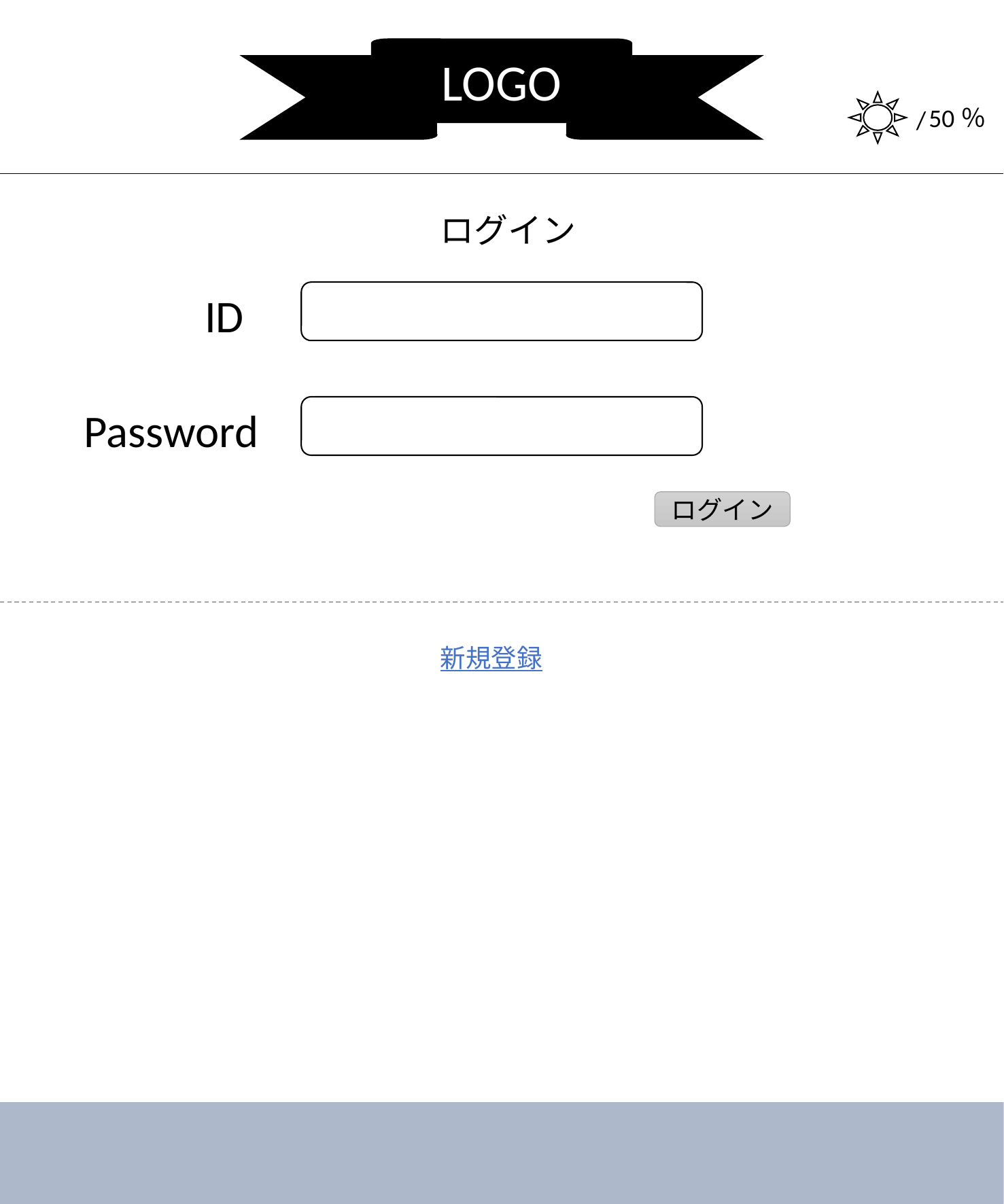

LOGO

50％
/
ログイン
ID

Password
ログイン
新規登録